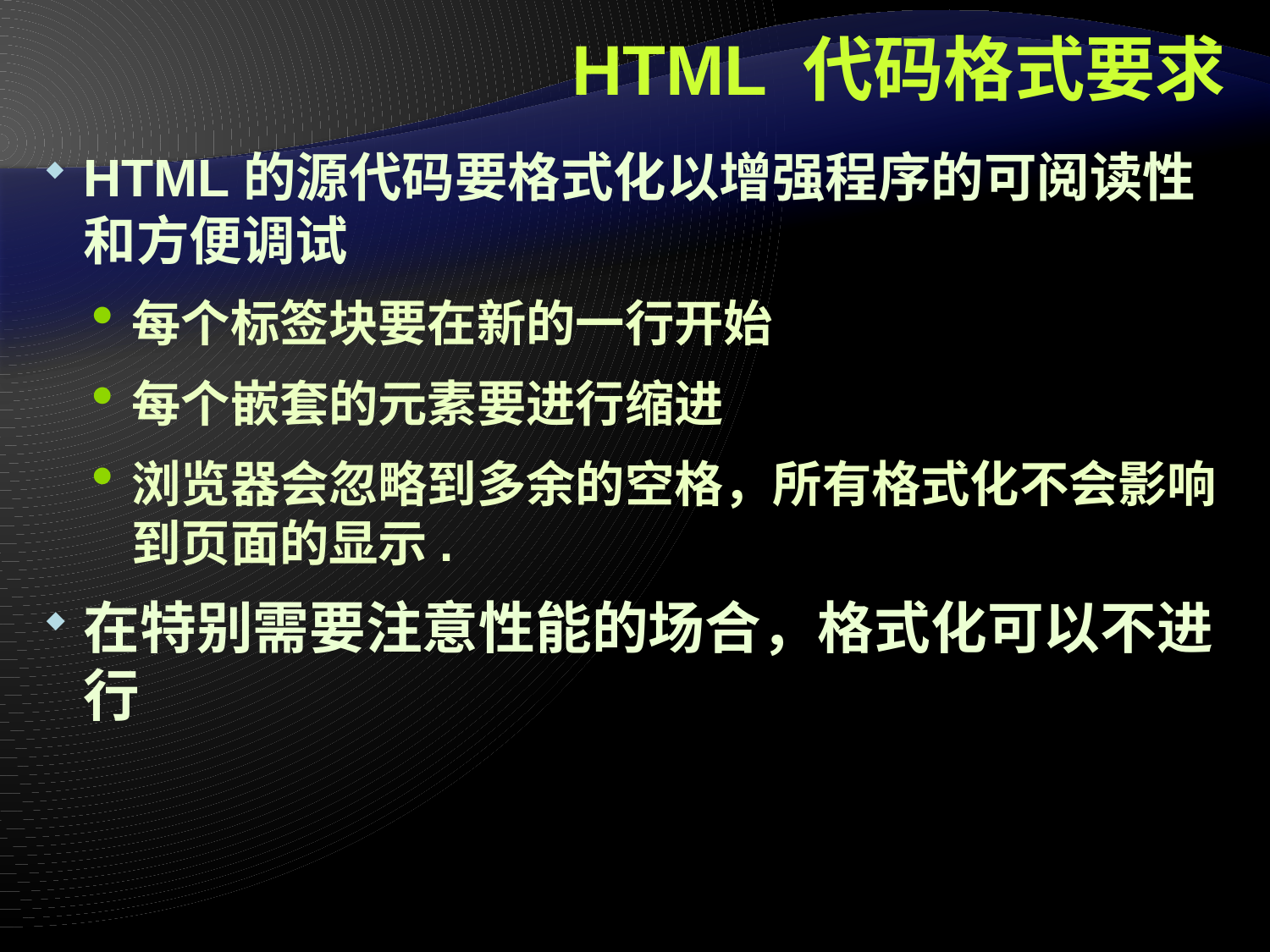

# HTML 代码格式要求
HTML的源代码要格式化以增强程序的可阅读性和方便调试
每个标签块要在新的一行开始
每个嵌套的元素要进行缩进
浏览器会忽略到多余的空格，所有格式化不会影响到页面的显示.
在特别需要注意性能的场合，格式化可以不进行
7